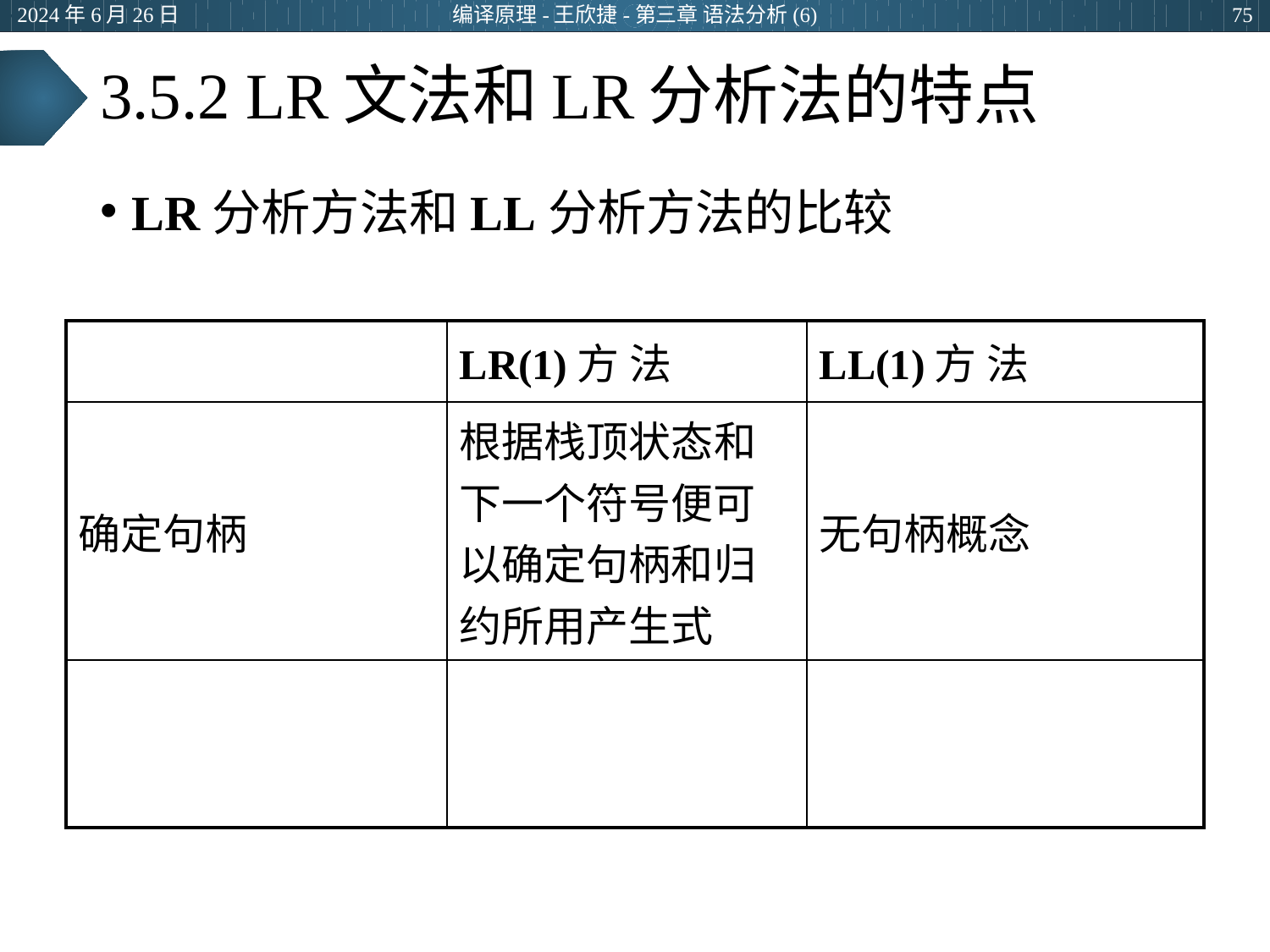

2024年6月26日
编译原理-王欣捷-第三章 语法分析(6)
75
# 3.5.2 LR文法和LR分析法的特点
LR分析方法和LL分析方法的比较
|  | LR(1)方 法 | LL(1)方 法 |
| --- | --- | --- |
| 确定句柄 | 根据栈顶状态和下一个符号便可以确定句柄和归约所用产生式 | 无句柄概念 |
|  |  |  |